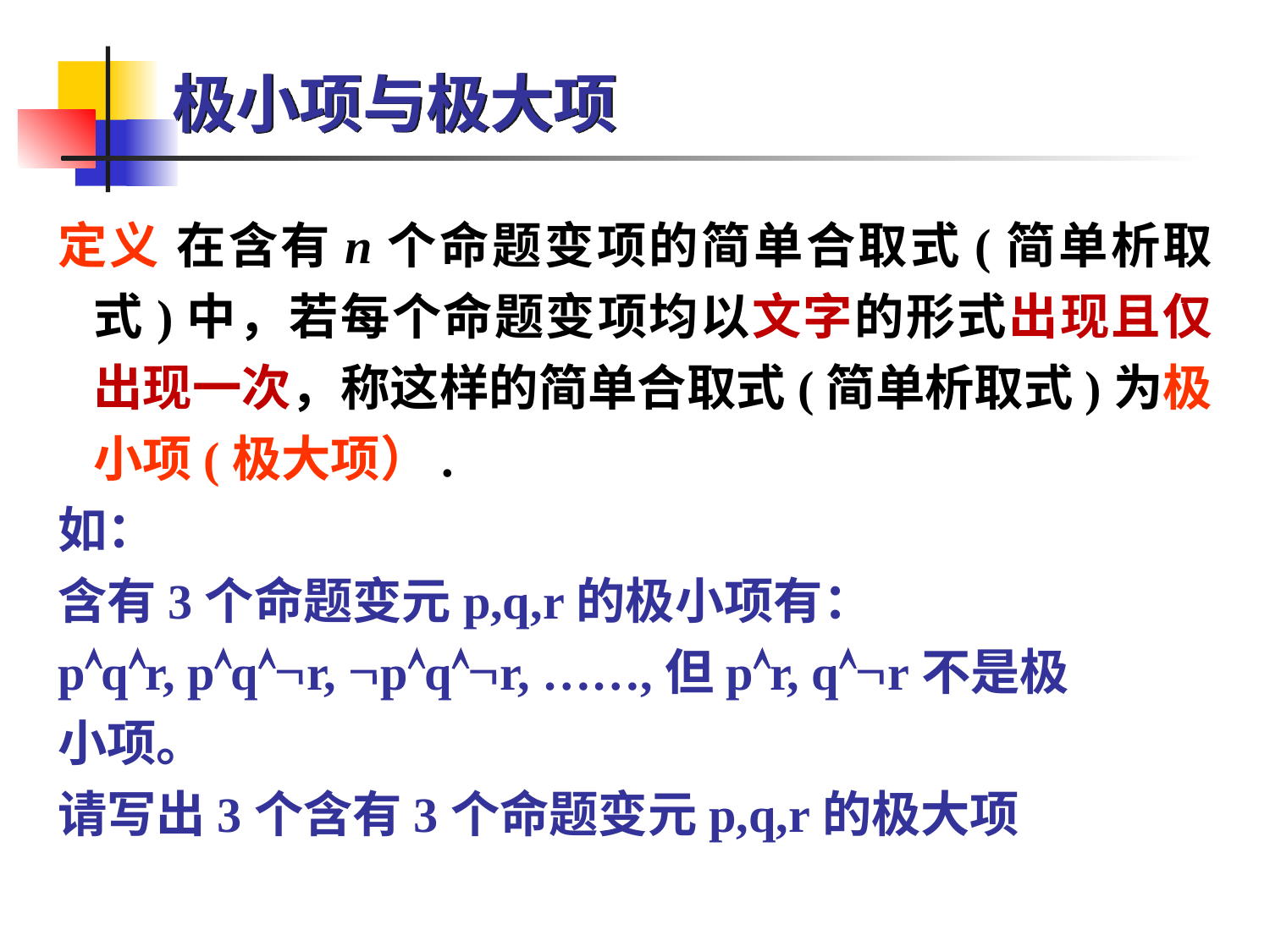

# 极小项与极大项
定义 在含有n个命题变项的简单合取式(简单析取式)中，若每个命题变项均以文字的形式出现且仅出现一次，称这样的简单合取式(简单析取式)为极小项(极大项）.
如：
含有3个命题变元p,q,r的极小项有：
p∧q∧r, p∧q∧¬r, ¬p∧q∧¬r, ……,但p∧r, q∧¬r不是极
小项。
请写出3个含有3个命题变元p,q,r的极大项